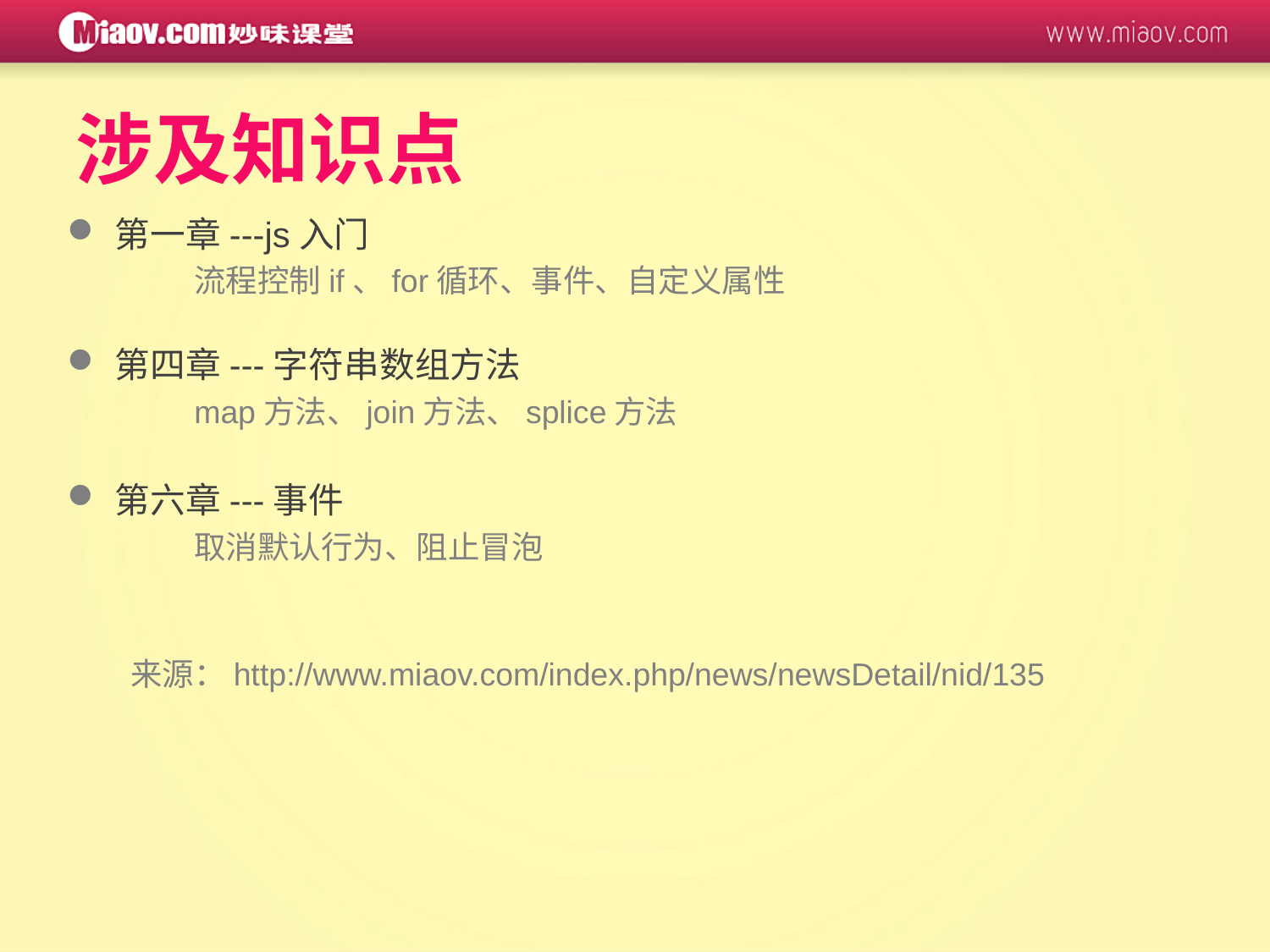

# 涉及知识点

第一章---js入门
	流程控制if、for循环、事件、自定义属性

第四章---字符串数组方法
	map方法、join方法、splice方法

第六章---事件
	取消默认行为、阻止冒泡

来源：http://www.miaov.com/index.php/news/newsDetail/nid/135